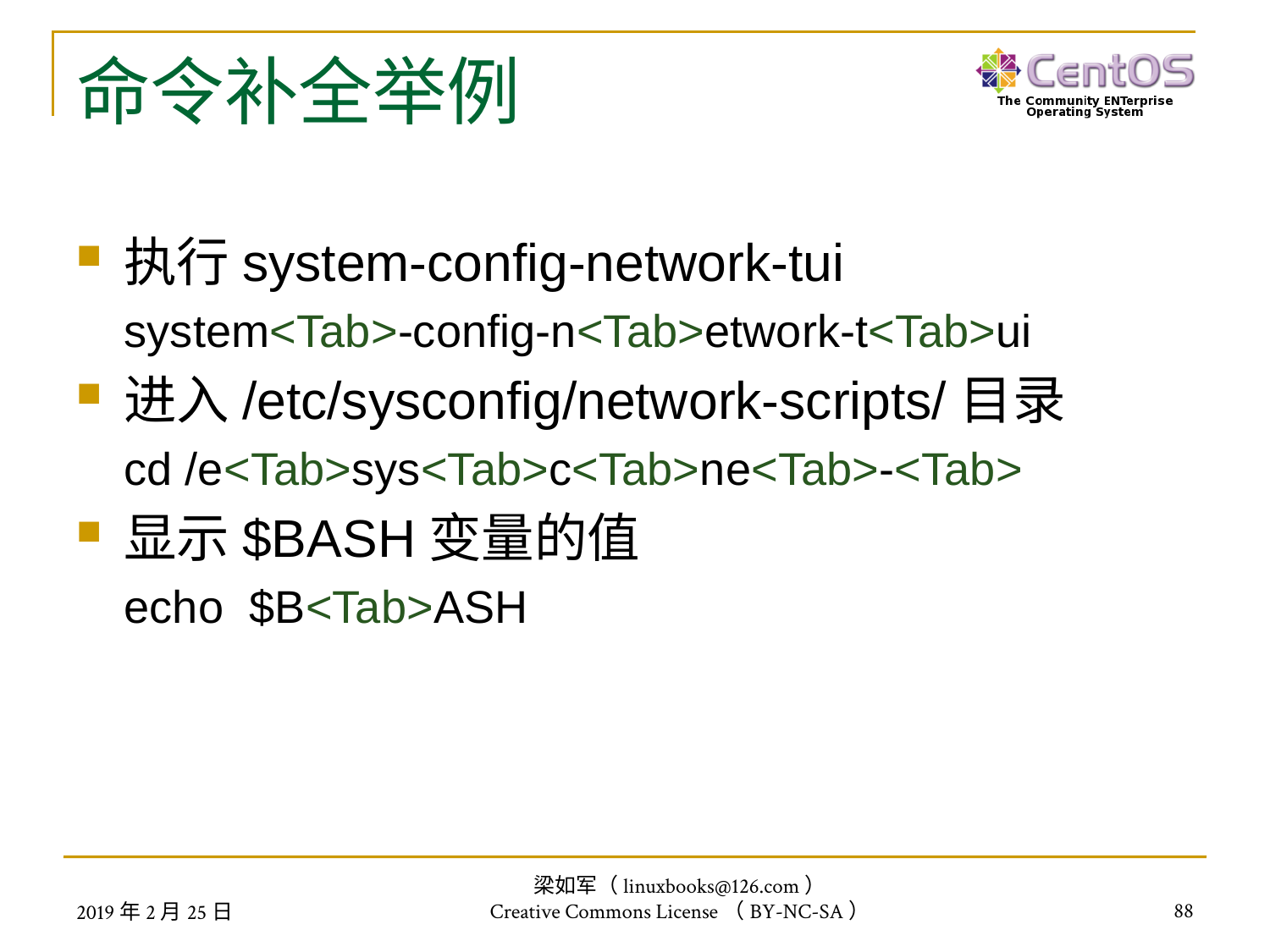

# 命令补全举例
执行system-config-network-tui
system<Tab>-config-n<Tab>etwork-t<Tab>ui
进入/etc/sysconfig/network-scripts/目录
cd /e<Tab>sys<Tab>c<Tab>ne<Tab>-<Tab>
显示$BASH变量的值
echo  $B<Tab>ASH
梁如军（linuxbooks@126.com）
Creative Commons License（BY-NC-SA）
2019年2月25日
88